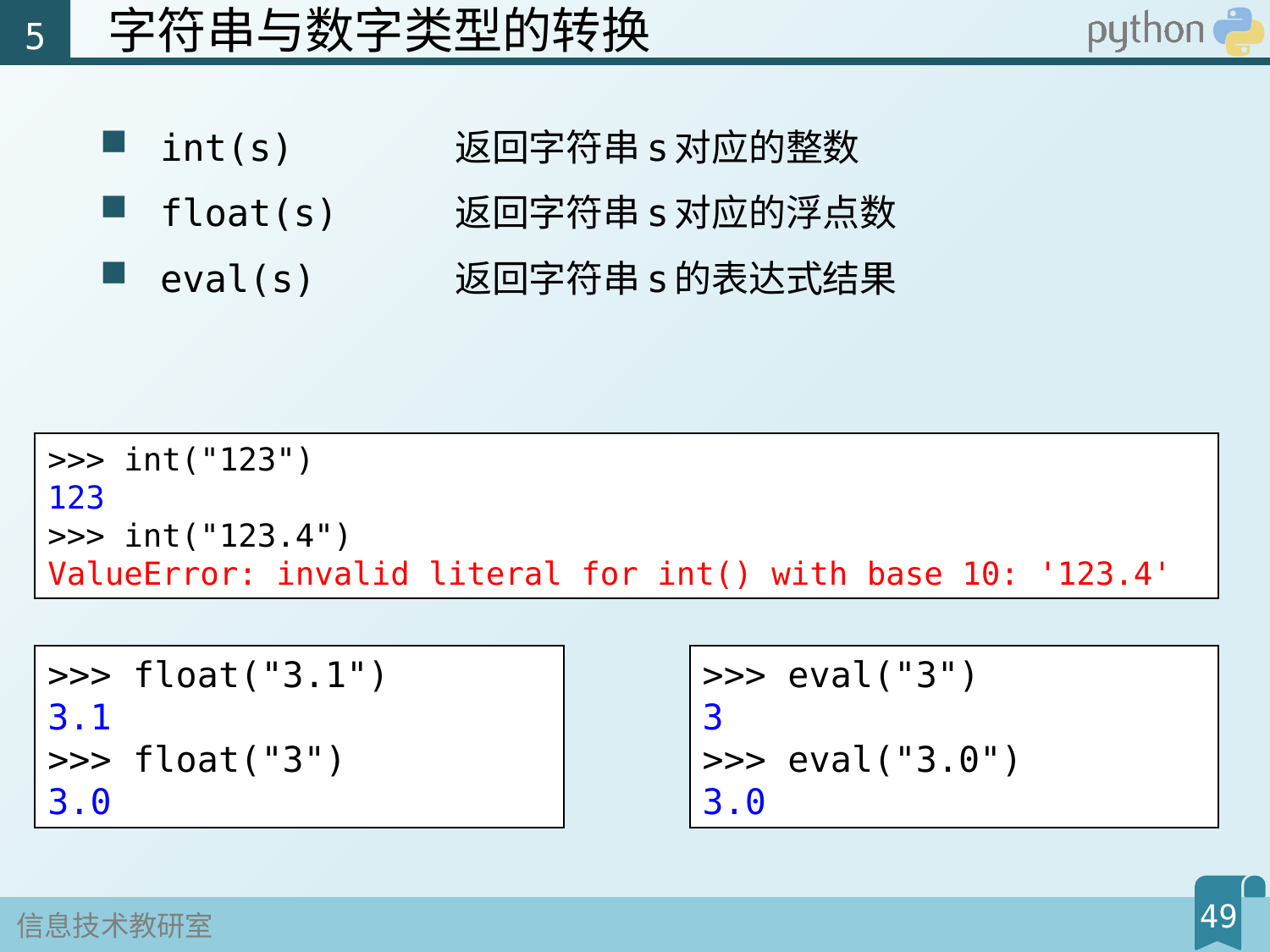

5
# 字符串与数字类型的转换
int(s)       返回字符串s对应的整数
float(s)     返回字符串s对应的浮点数
eval(s)      返回字符串s的表达式结果

>>> int("123")
123
>>> int("123.4")
ValueError: invalid literal for int() with base 10: '123.4'
>>> float("3.1")
3.1
>>> float("3")
3.0
>>> eval("3")
3
>>> eval("3.0")
3.0
49